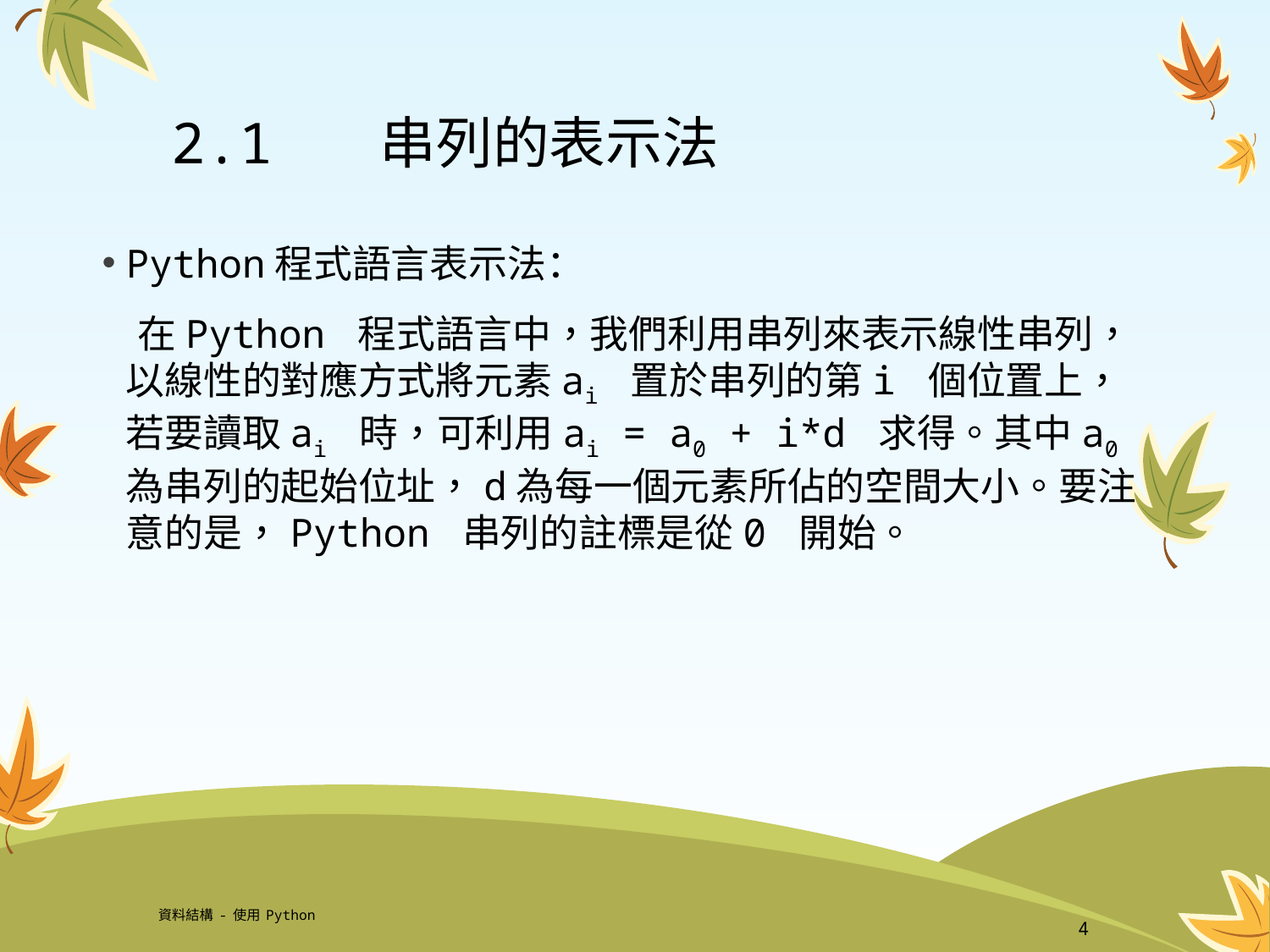

# 2.1	  串列的表示法
Python程式語言表示法：
   在Python 程式語言中，我們利用串列來表示線性串列，以線性的對應方式將元素ai 置於串列的第i 個位置上，若要讀取ai 時，可利用ai = a0 + i*d 求得。其中a0 為串列的起始位址，d為每一個元素所佔的空間大小。要注意的是，Python 串列的註標是從0 開始。
資料結構-使用Python
4